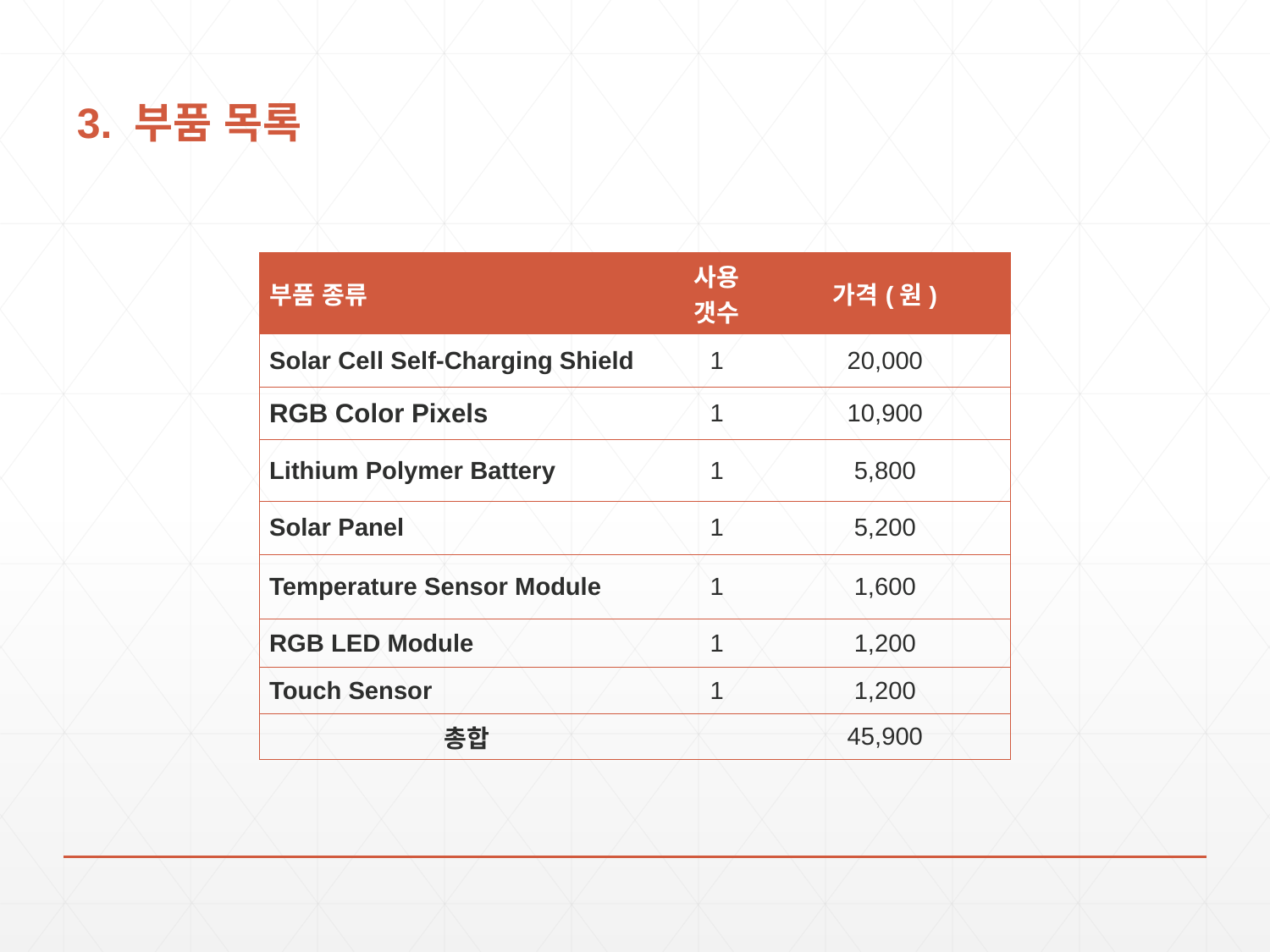

# 3. 부품 목록
| 부품 종류 | 사용 갯수 | 가격(원) |
| --- | --- | --- |
| Solar Cell Self-Charging Shield | 1 | 20,000 |
| RGB Color Pixels | 1 | 10,900 |
| Lithium Polymer Battery | 1 | 5,800 |
| Solar Panel | 1 | 5,200 |
| Temperature Sensor Module | 1 | 1,600 |
| RGB LED Module | 1 | 1,200 |
| Touch Sensor | 1 | 1,200 |
| 총합 |  | 45,900 |